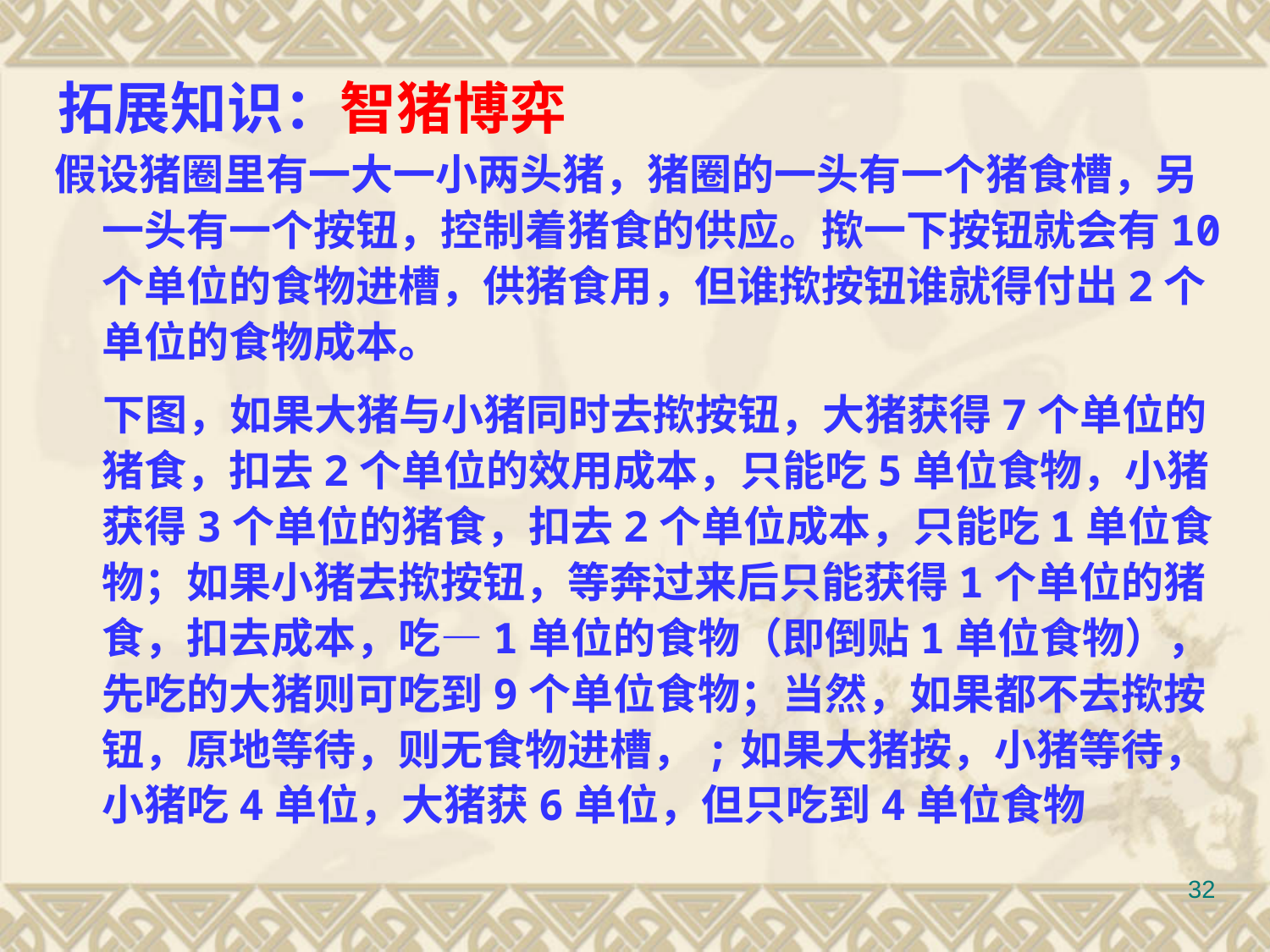

# 拓展知识：智猪博弈
假设猪圈里有一大一小两头猪，猪圈的一头有一个猪食槽，另一头有一个按钮，控制着猪食的供应。揿一下按钮就会有10个单位的食物进槽，供猪食用，但谁揿按钮谁就得付出2个单位的食物成本。
    下图，如果大猪与小猪同时去揿按钮，大猪获得7个单位的猪食，扣去2个单位的效用成本，只能吃5单位食物，小猪获得3个单位的猪食，扣去2个单位成本，只能吃1单位食物；如果小猪去揿按钮，等奔过来后只能获得1个单位的猪食，扣去成本，吃—1单位的食物（即倒贴1单位食物），先吃的大猪则可吃到9个单位食物；当然，如果都不去揿按钮，原地等待，则无食物进槽，;如果大猪按，小猪等待，小猪吃4单位，大猪获6单位，但只吃到4单位食物
32